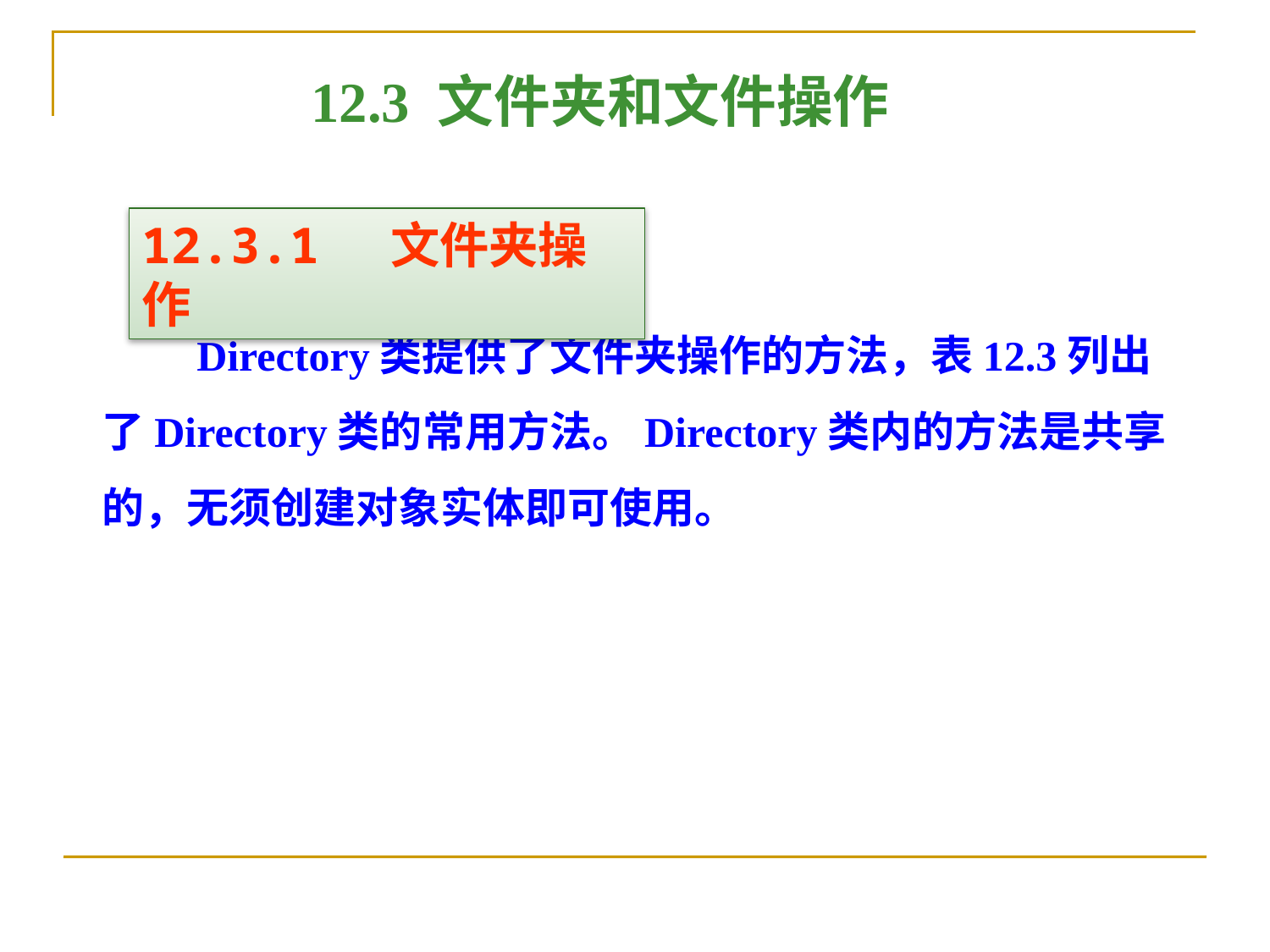

12.3 文件夹和文件操作
12.3.1  文件夹操作
　　Directory类提供了文件夹操作的方法，表12.3列出了Directory类的常用方法。Directory类内的方法是共享的，无须创建对象实体即可使用。